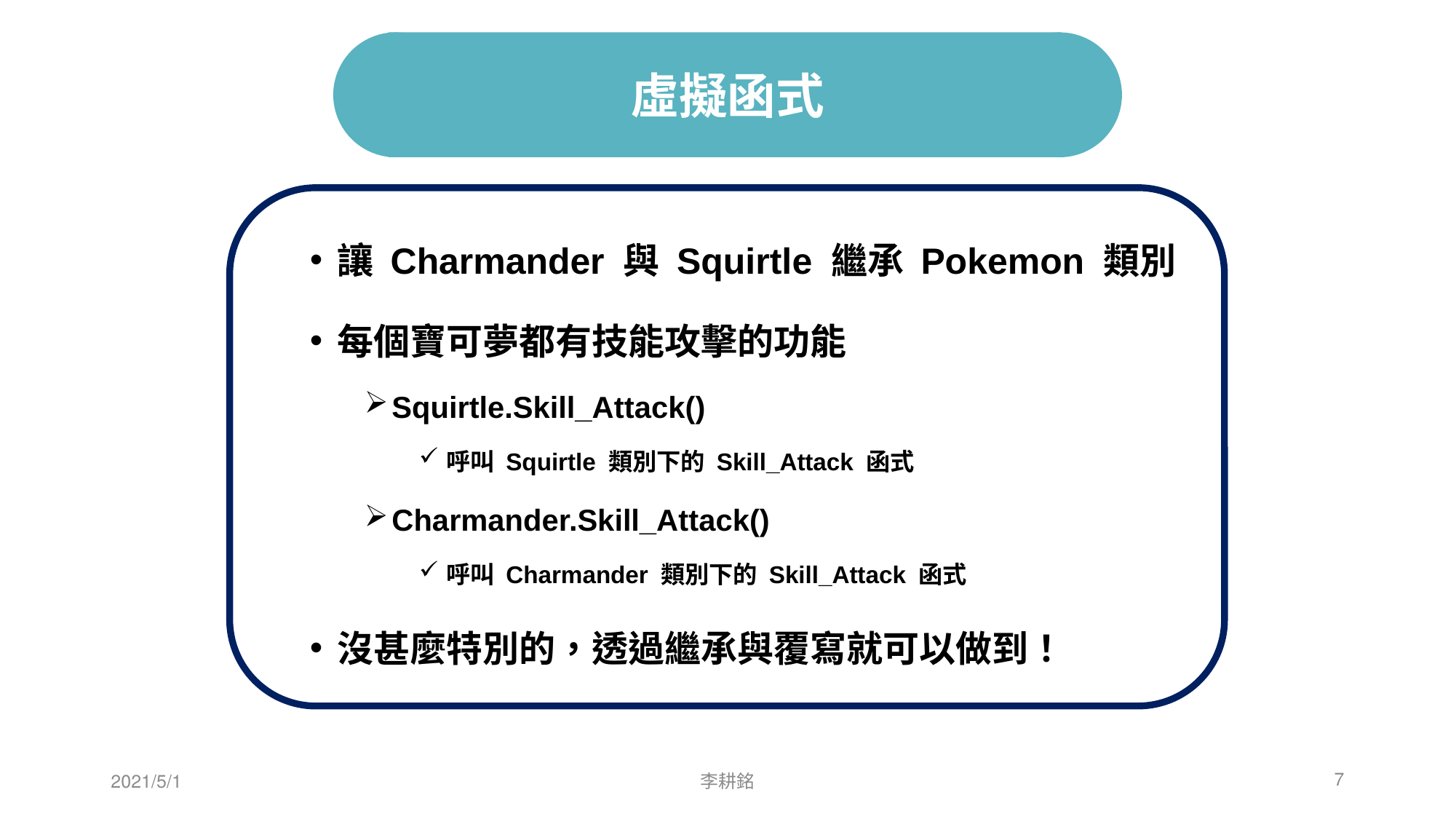

# 虛擬函式

讓 Charmander 與 Squirtle 繼承 Pokemon 類別
每個寶可夢都有技能攻擊的功能
Squirtle.Skill_Attack()
呼叫 Squirtle 類別下的 Skill_Attack 函式
Charmander.Skill_Attack()
呼叫 Charmander 類別下的 Skill_Attack 函式
沒甚麼特別的，透過繼承與覆寫就可以做到！

2021/5/1
李耕銘
7